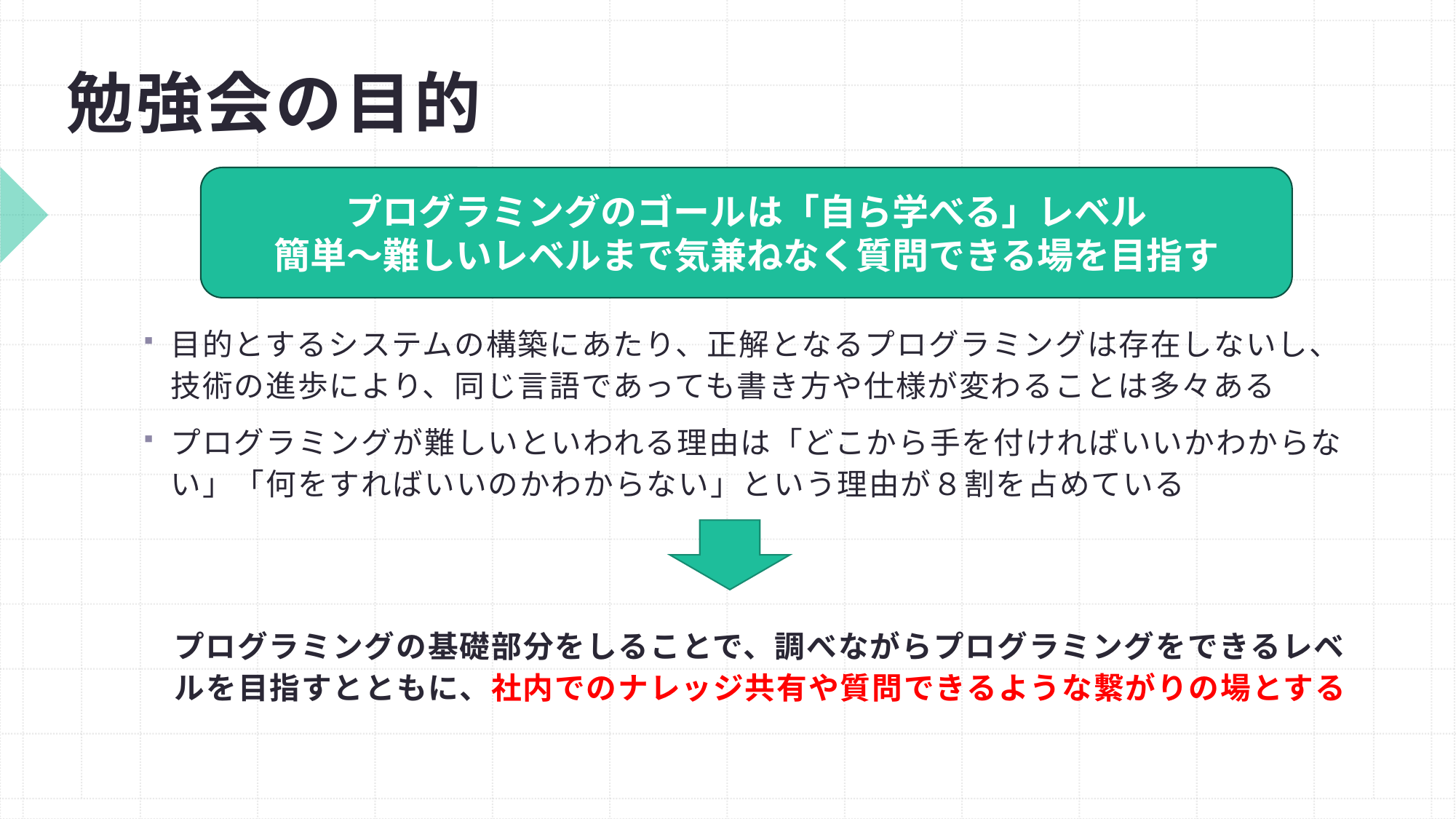

# 勉強会の目的
プログラミングのゴールは「自ら学べる」レベル
簡単～難しいレベルまで気兼ねなく質問できる場を目指す
目的とするシステムの構築にあたり、正解となるプログラミングは存在しないし、技術の進歩により、同じ言語であっても書き方や仕様が変わることは多々ある
プログラミングが難しいといわれる理由は「どこから手を付ければいいかわからない」「何をすればいいのかわからない」という理由が８割を占めている

プログラミングの基礎部分をしることで、調べながらプログラミングをできるレベルを目指すとともに、社内でのナレッジ共有や質問できるような繋がりの場とする